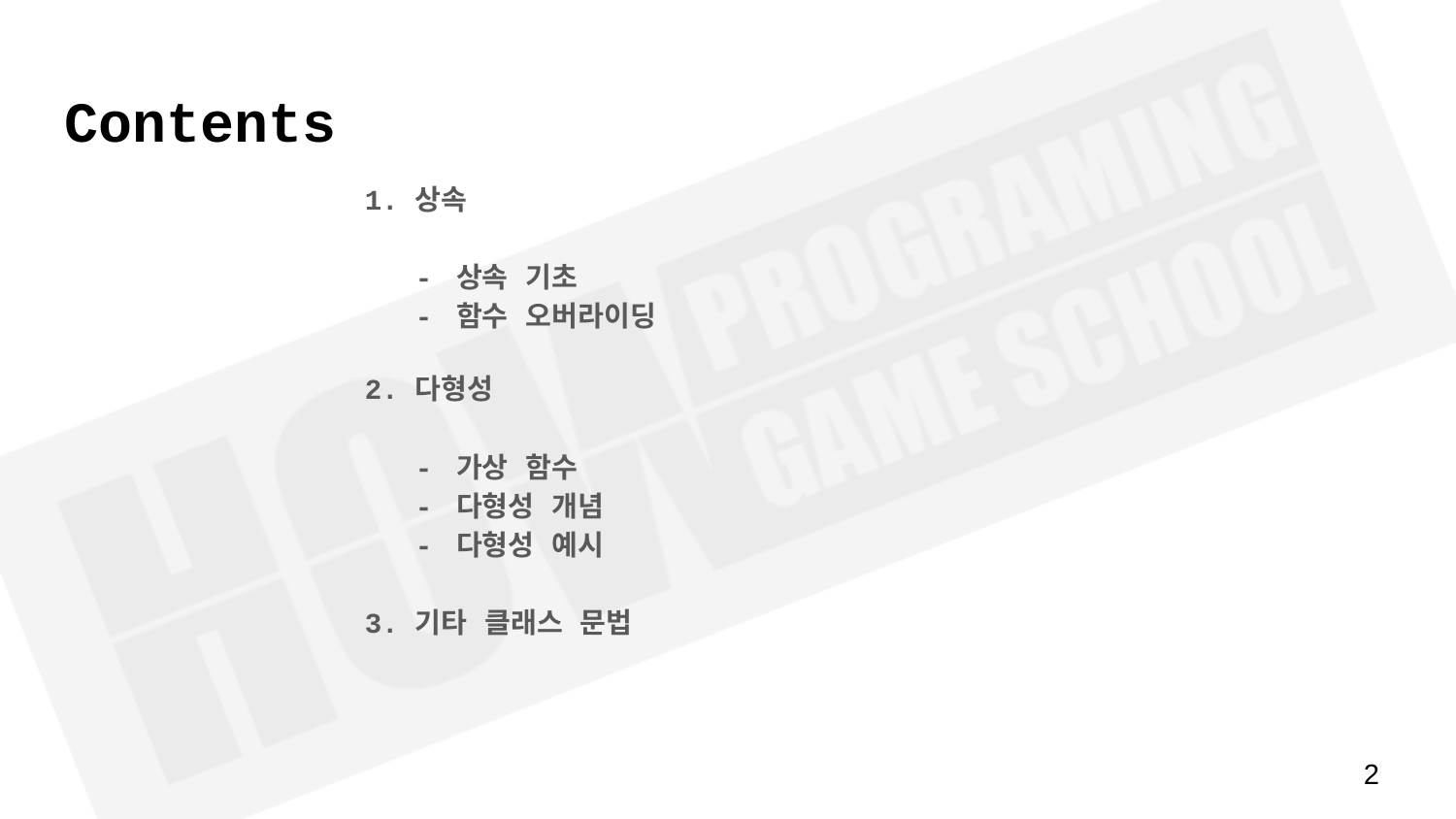

# Contents
상속
- 상속 기초
- 함수 오버라이딩
다형성
- 가상 함수
- 다형성 개념
- 다형성 예시
기타 클래스 문법
2